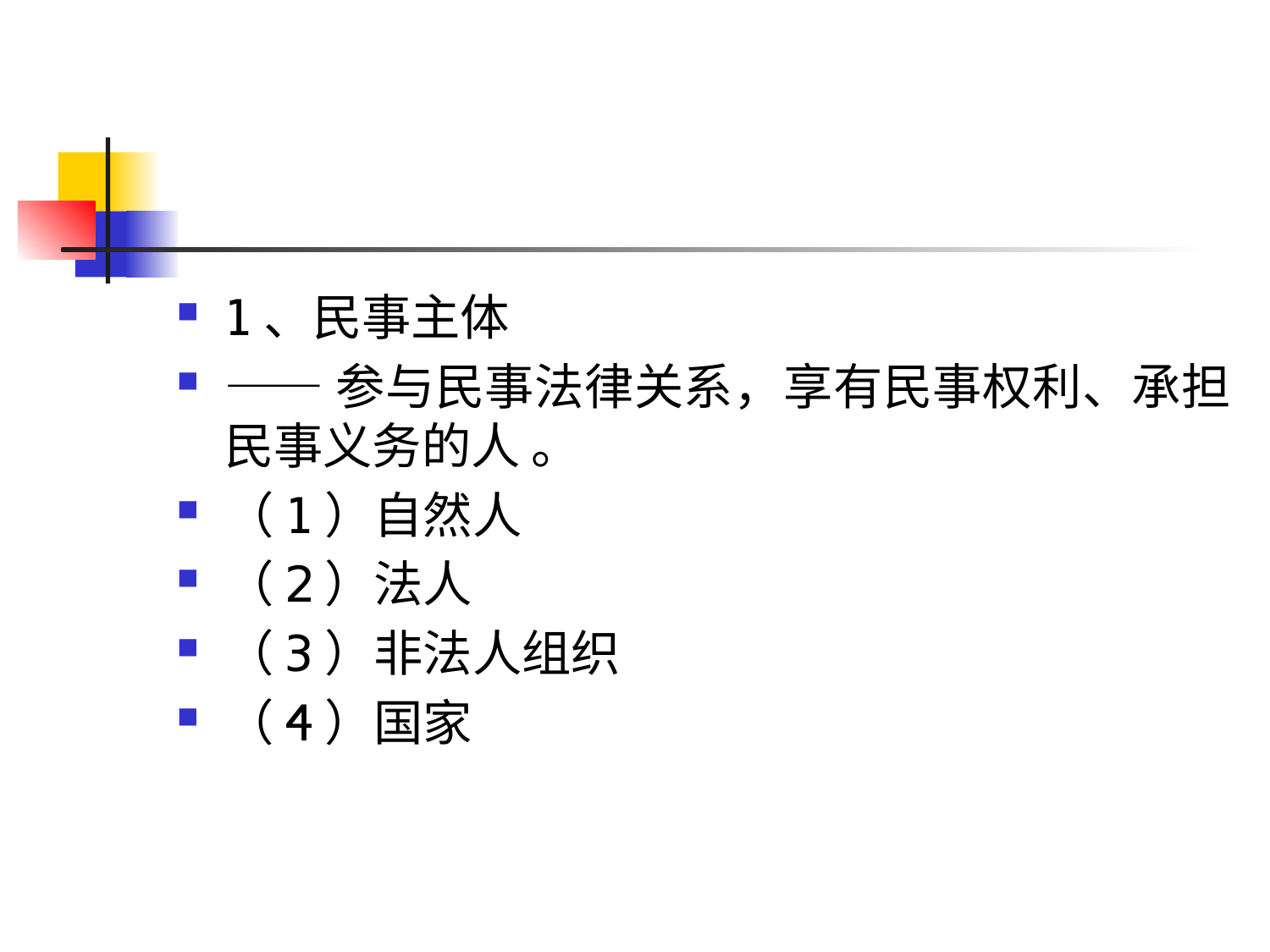

#
1、民事主体
——参与民事法律关系，享有民事权利、承担民事义务的人 。
（1）自然人
（2）法人
（3）非法人组织
（4）国家